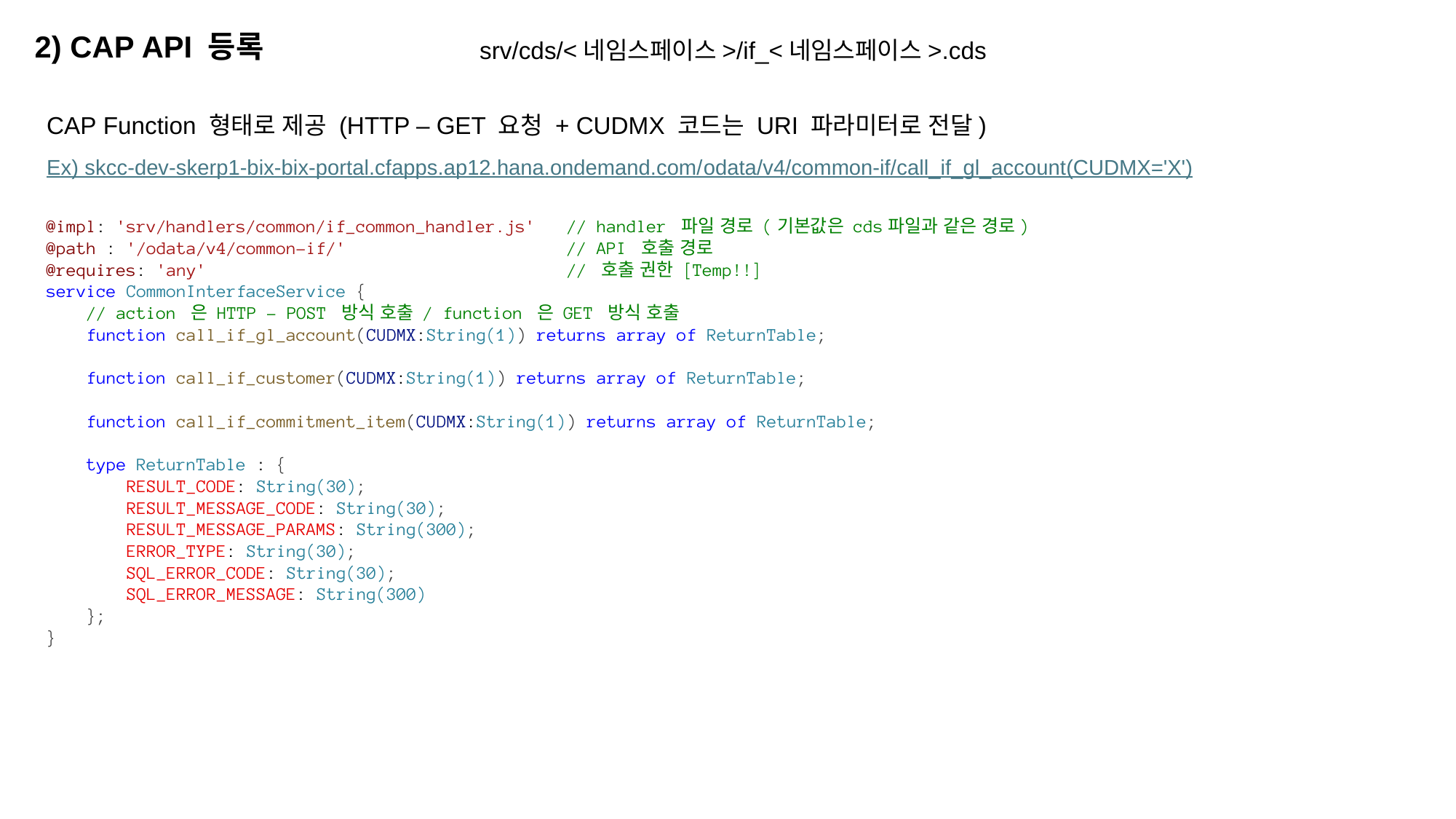

2) CAP API 등록
srv/cds/<네임스페이스>/if_<네임스페이스>.cds
CAP Function 형태로 제공 (HTTP – GET 요청 + CUDMX 코드는 URI 파라미터로 전달)
Ex) skcc-dev-skerp1-bix-bix-portal.cfapps.ap12.hana.ondemand.com/odata/v4/common-if/call_if_gl_account(CUDMX='X')
@impl: 'srv/handlers/common/if_common_handler.js'   // handler 파일 경로 (기본값은 cds파일과 같은 경로)
@path : '/odata/v4/common-if/'                      // API 호출 경로
@requires: 'any'                                    // 호출 권한 [Temp!!]
service CommonInterfaceService {
    // action 은 HTTP - POST 방식 호출 / function 은 GET 방식 호출
    function call_if_gl_account(CUDMX:String(1)) returns array of ReturnTable;
    function call_if_customer(CUDMX:String(1)) returns array of ReturnTable;
    function call_if_commitment_item(CUDMX:String(1)) returns array of ReturnTable;
    type ReturnTable : {
        RESULT_CODE: String(30);
        RESULT_MESSAGE_CODE: String(30);
        RESULT_MESSAGE_PARAMS: String(300);
        ERROR_TYPE: String(30);
        SQL_ERROR_CODE: String(30);
        SQL_ERROR_MESSAGE: String(300)
    };
}